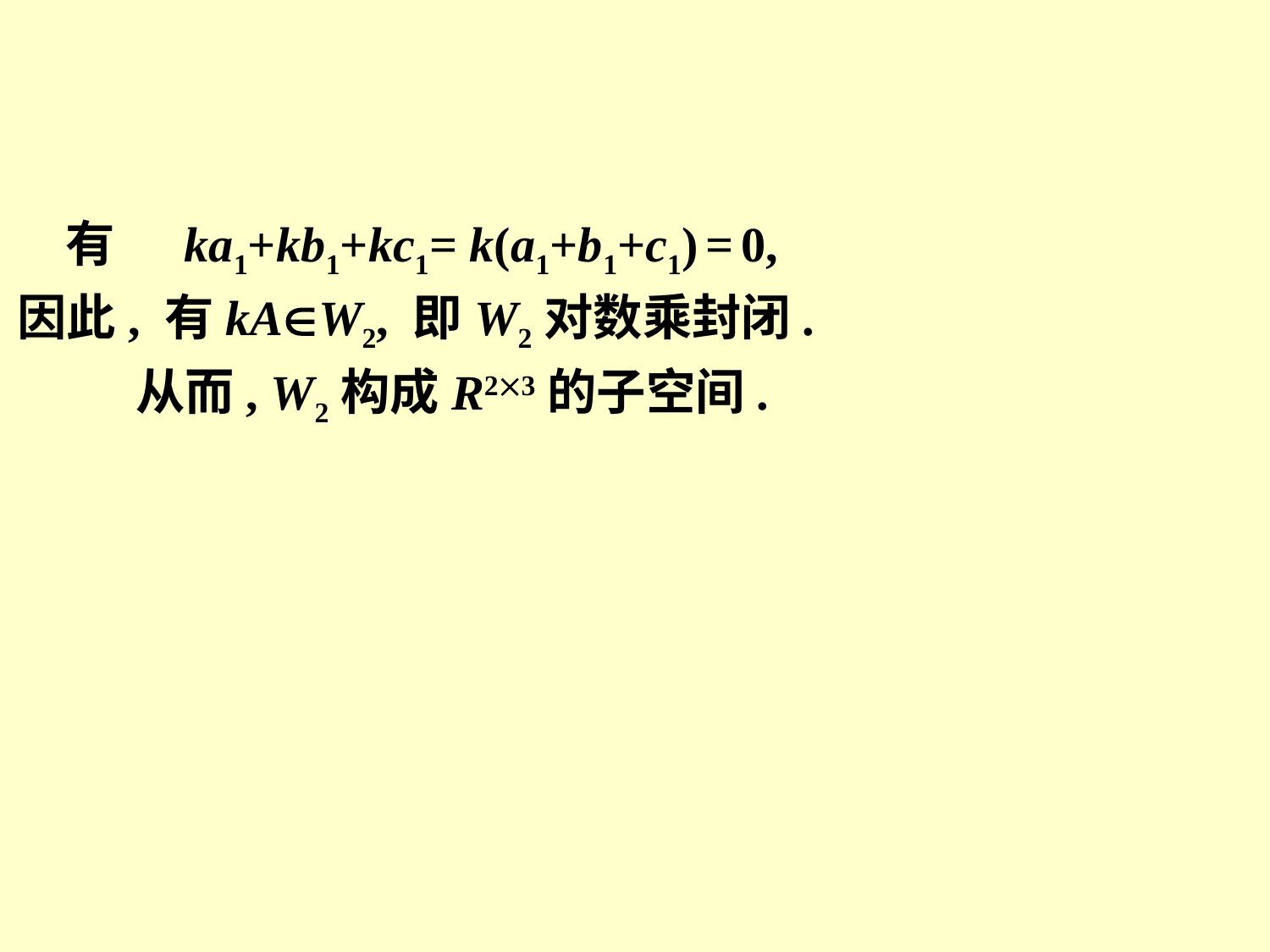

有
ka1+kb1+kc1= k(a1+b1+c1) = 0,
因此, 有kA∈W2, 即W2对数乘封闭.
从而, W2构成R2×3的子空间.